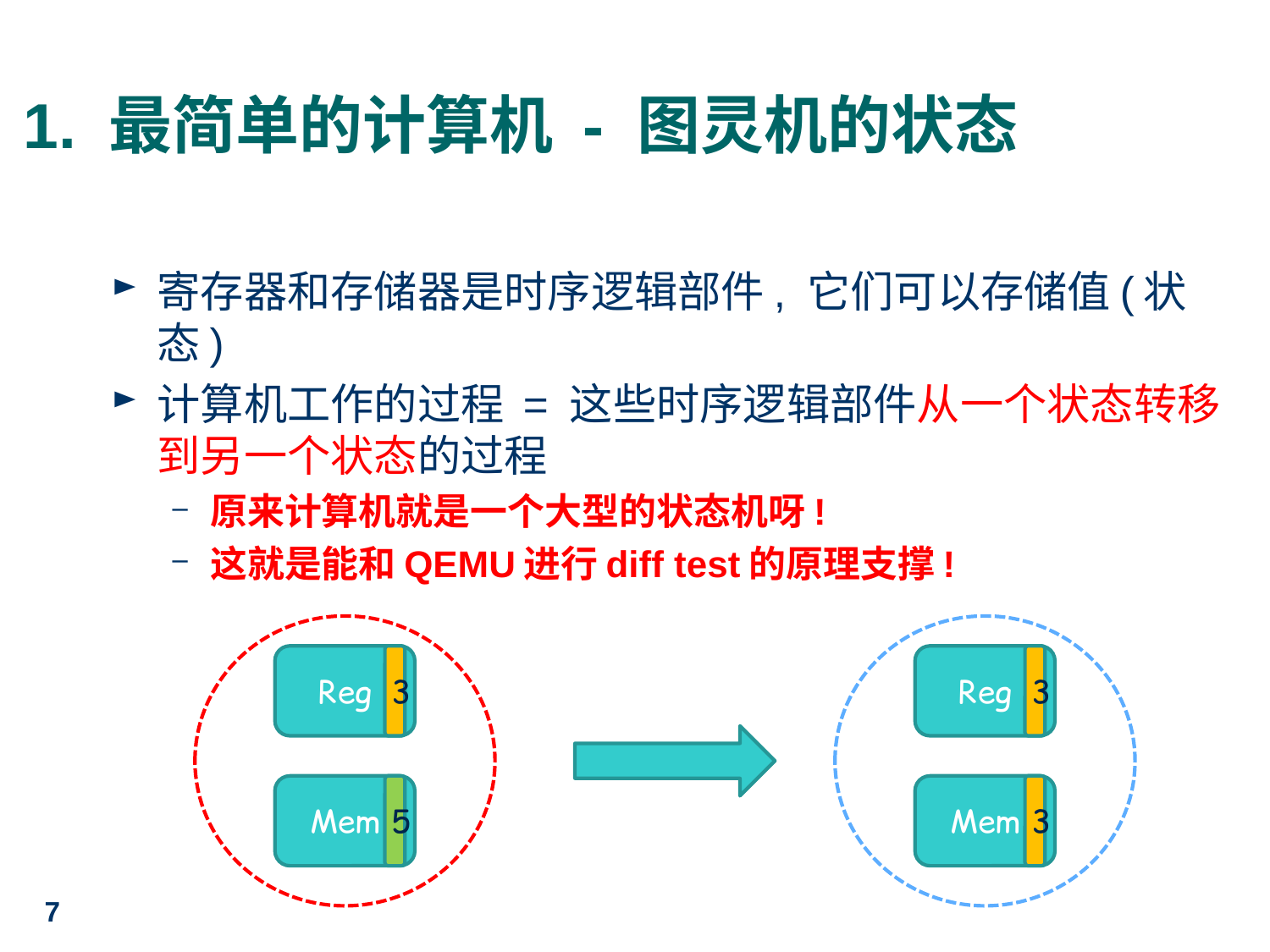

# 1. 最简单的计算机 - 图灵机的状态
寄存器和存储器是时序逻辑部件, 它们可以存储值(状态)
计算机工作的过程 = 这些时序逻辑部件从一个状态转移到另一个状态的过程
原来计算机就是一个大型的状态机呀!
这就是能和QEMU进行diff test的原理支撑!

Reg
3
Mem
5

Reg
3
Mem
3

7